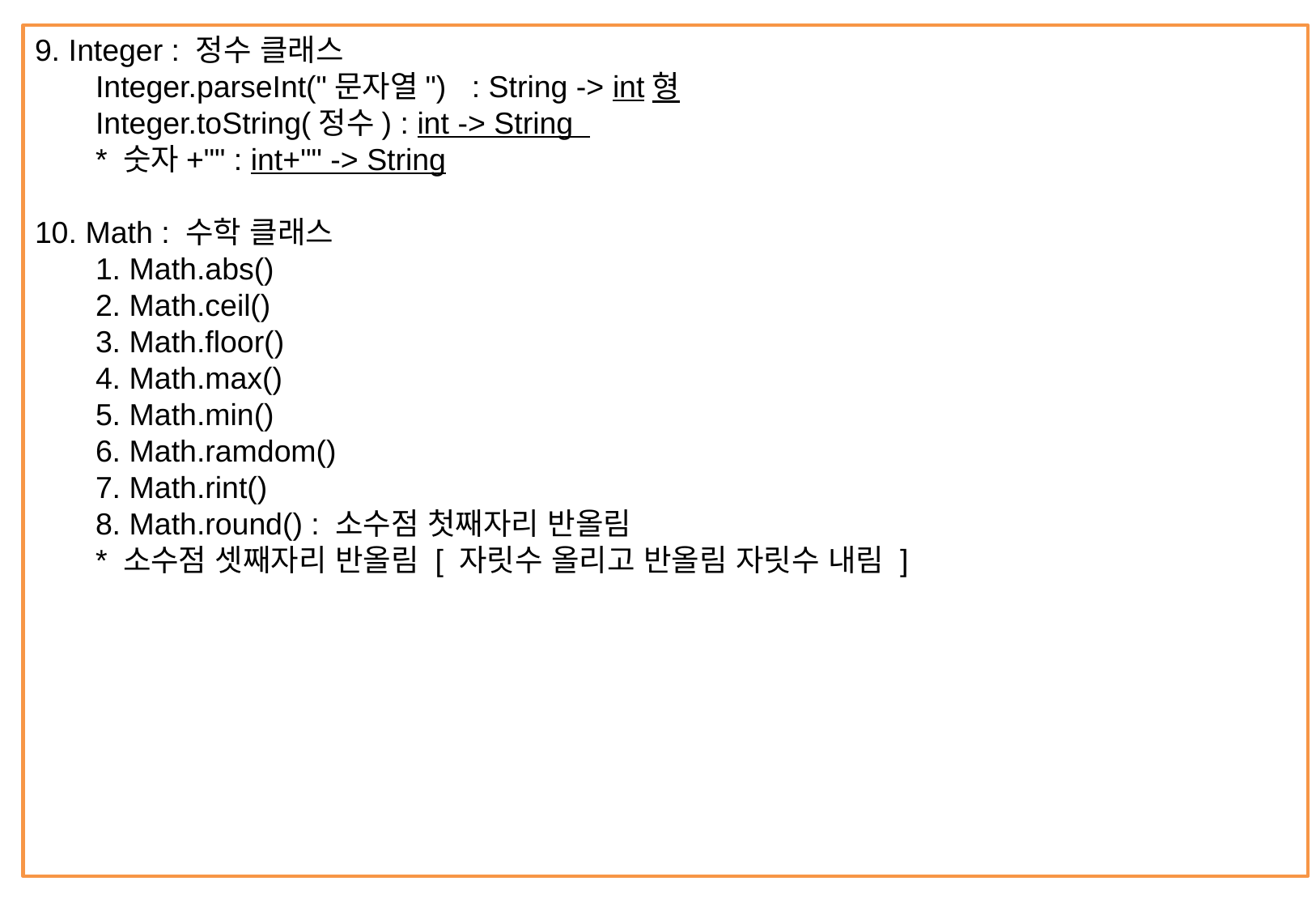

9. Integer : 정수 클래스
Integer.parseInt("문자열")   : String -> int형
Integer.toString(정수) : int -> String
* 숫자+"" : int+"" -> String

10. Math : 수학 클래스
1. Math.abs()
2. Math.ceil()
3. Math.floor()
4. Math.max()
5. Math.min()
6. Math.ramdom()
7. Math.rint()
8. Math.round() : 소수점 첫째자리 반올림
* 소수점 셋째자리 반올림 [ 자릿수 올리고 반올림 자릿수 내림 ]